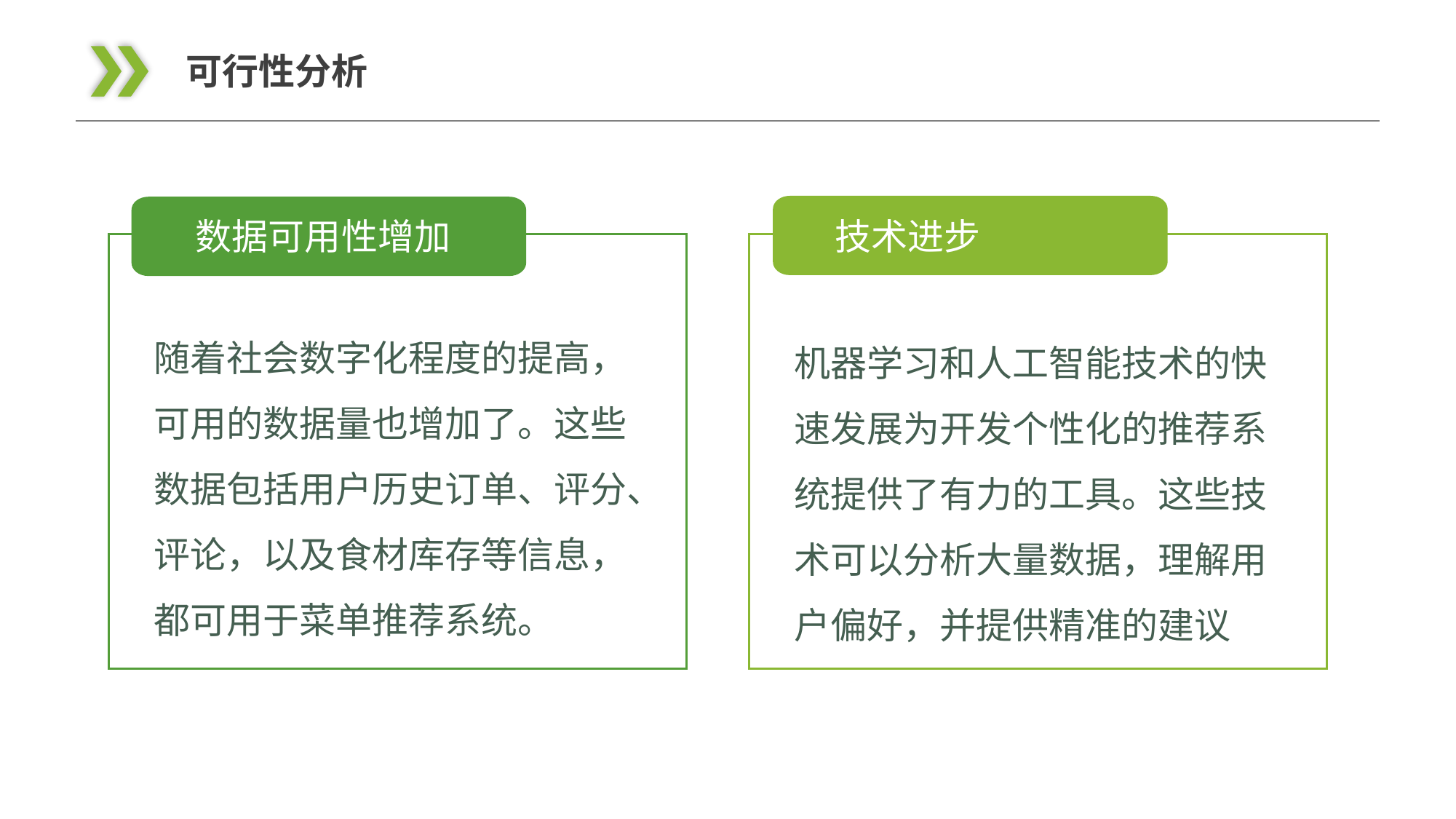

可行性分析

技术进步

数据可用性增加

随着社会数字化程度的提高，可用的数据量也增加了。这些数据包括用户历史订单、评分、评论，以及食材库存等信息，都可用于菜单推荐系统。
机器学习和人工智能技术的快速发展为开发个性化的推荐系统提供了有力的工具。这些技术可以分析大量数据，理解用户偏好，并提供精准的建议